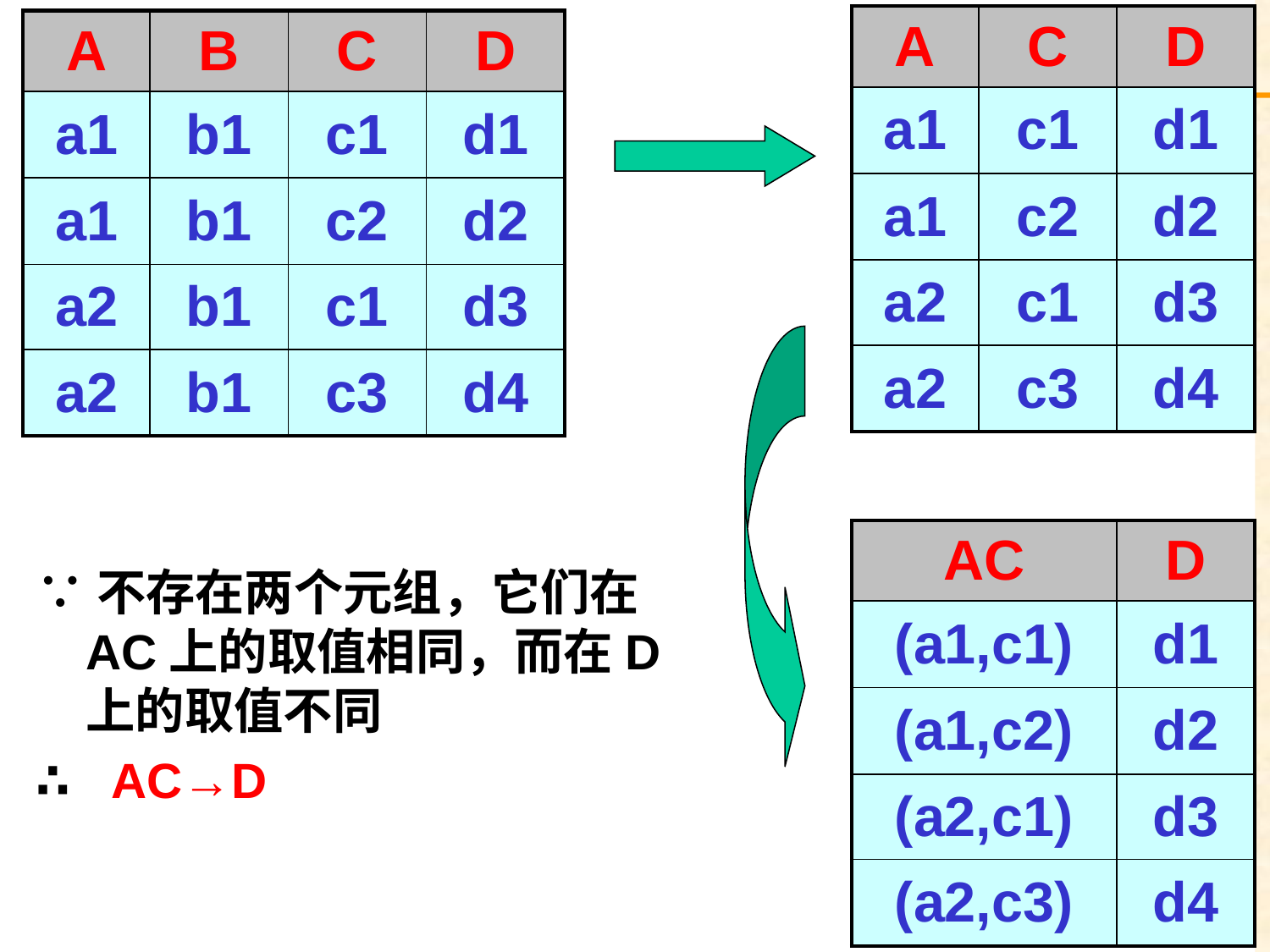

| A | C | D |
| --- | --- | --- |
| a1 | c1 | d1 |
| a1 | c2 | d2 |
| a2 | c1 | d3 |
| a2 | c3 | d4 |
| A | B | C | D |
| --- | --- | --- | --- |
| a1 | b1 | c1 | d1 |
| a1 | b1 | c2 | d2 |
| a2 | b1 | c1 | d3 |
| a2 | b1 | c3 | d4 |

| AC | D |
| --- | --- |
| (a1,c1) | d1 |
| (a1,c2) | d2 |
| (a2,c1) | d3 |
| (a2,c3) | d4 |
∵不存在两个元组，它们在AC上的取值相同，而在D上的取值不同
∴   AC→D